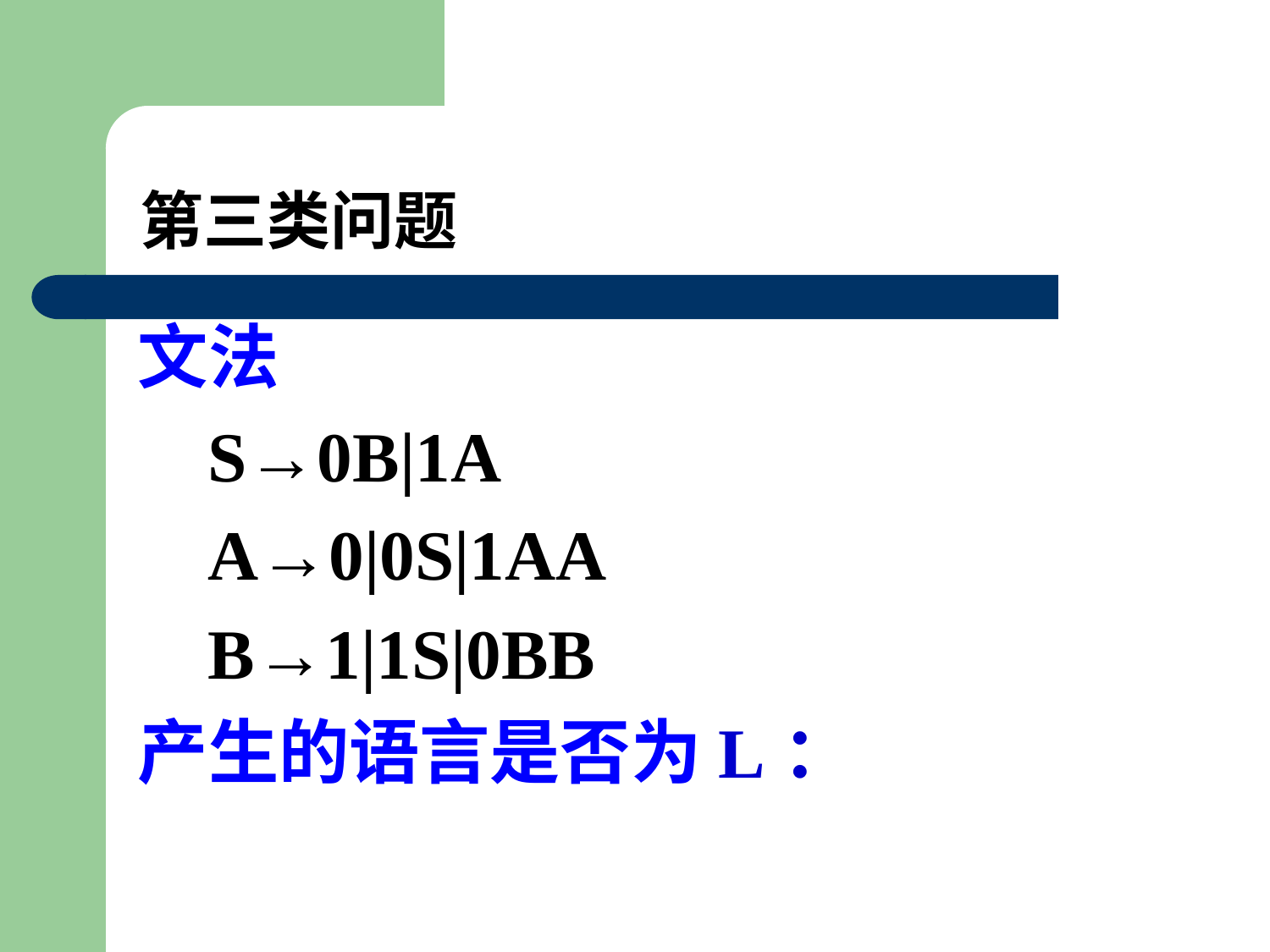

# 第三类问题
文法
    S→0B|1A
    A→0|0S|1AA
    B→1|1S|0BB
产生的语言是否为L：